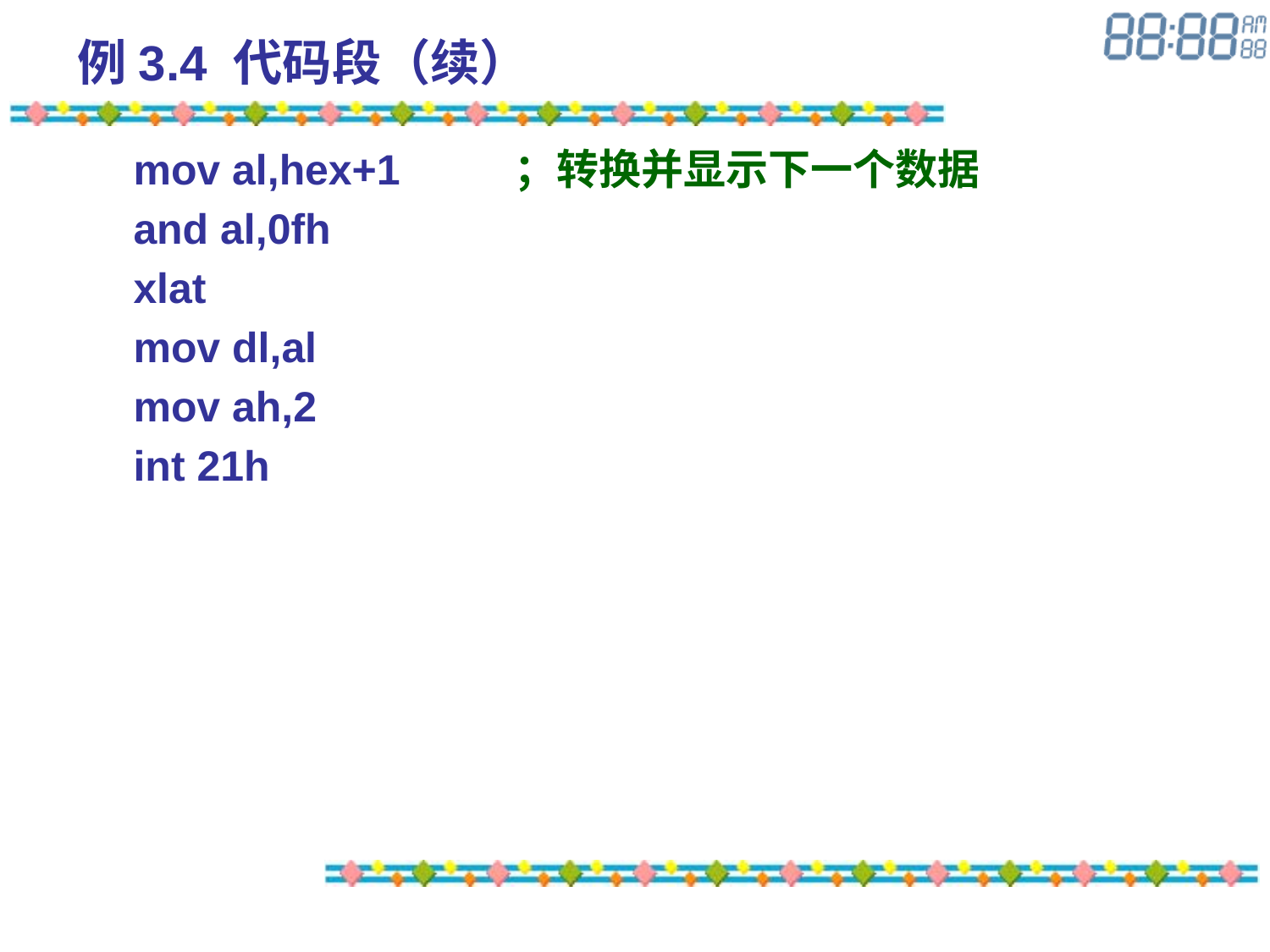

# 例3.4 代码段（续）
mov al,hex+1	；转换并显示下一个数据
and al,0fh
xlat
mov dl,al
mov ah,2
int 21h